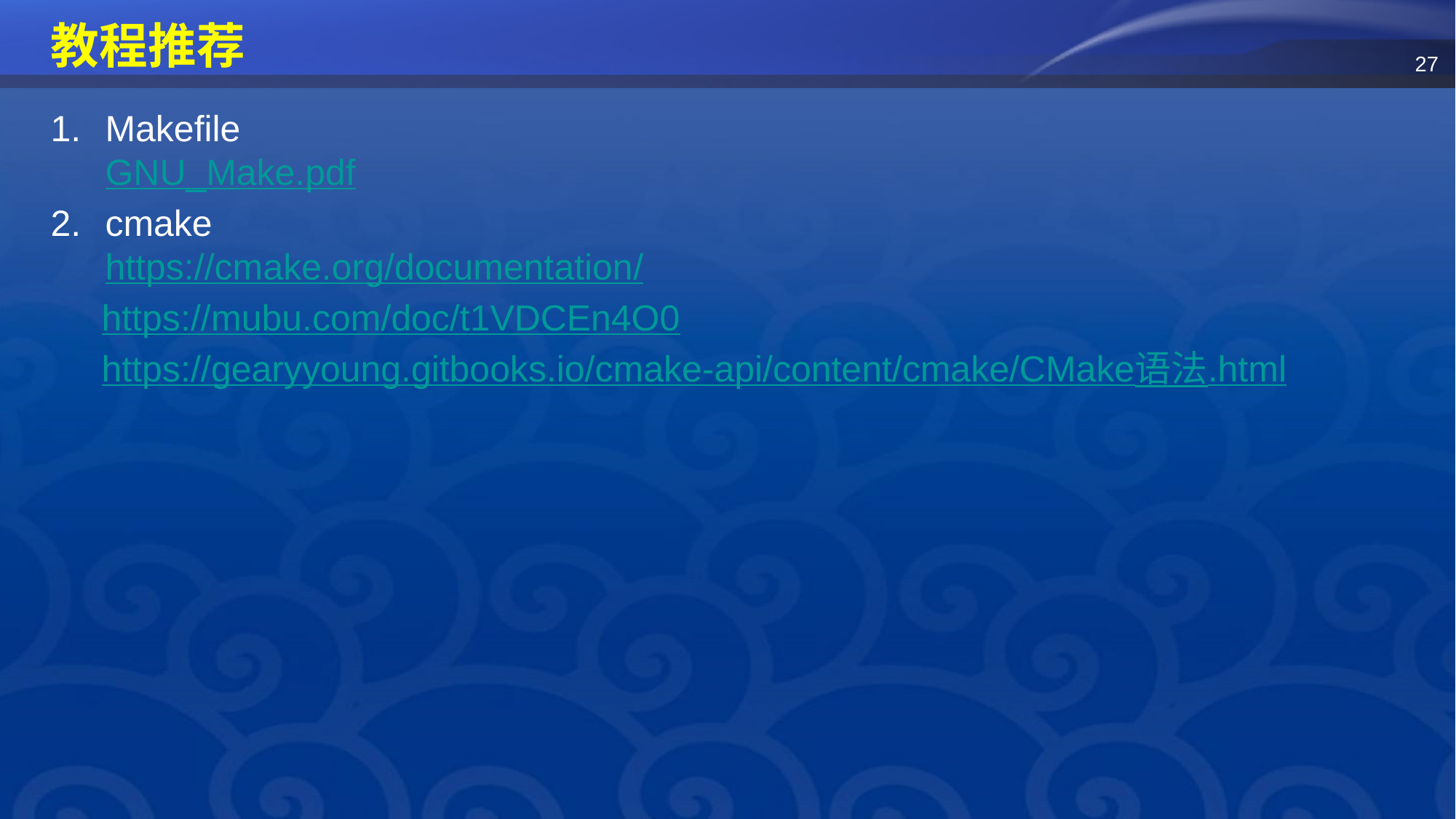

# 教程推荐
Makefile
GNU_Make.pdf
cmake
https://cmake.org/documentation/
     https://mubu.com/doc/t1VDCEn4O0
     https://gearyyoung.gitbooks.io/cmake-api/content/cmake/CMake语法.html